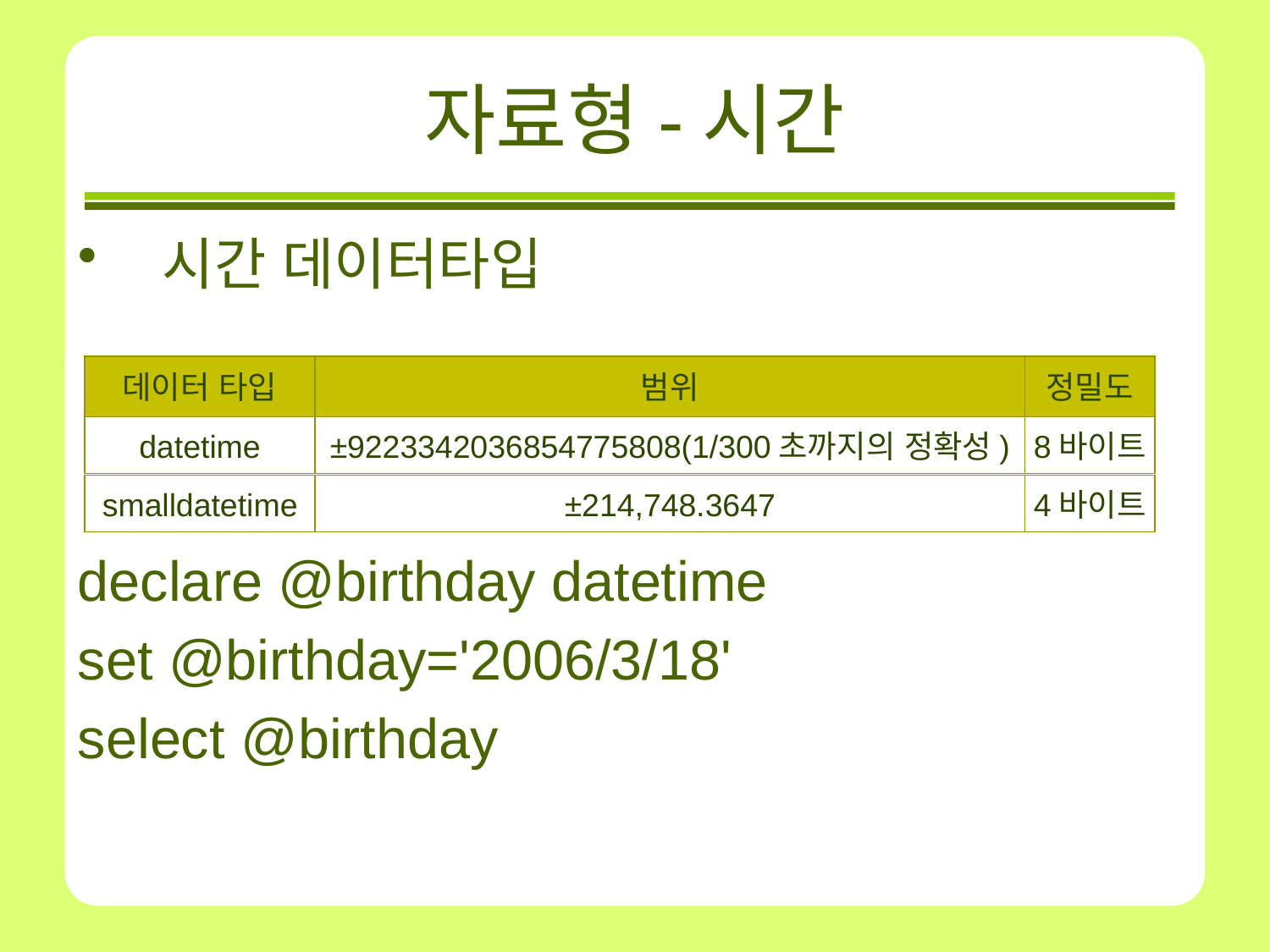

# 자료형-시간
시간 데이터타입

declare @birthday datetime
set @birthday='2006/3/18'
select @birthday
데이터 타입
범위
정밀도
datetime
±9223342036854775808(1/300초까지의 정확성)
8바이트
smalldatetime
±214,748.3647
4바이트